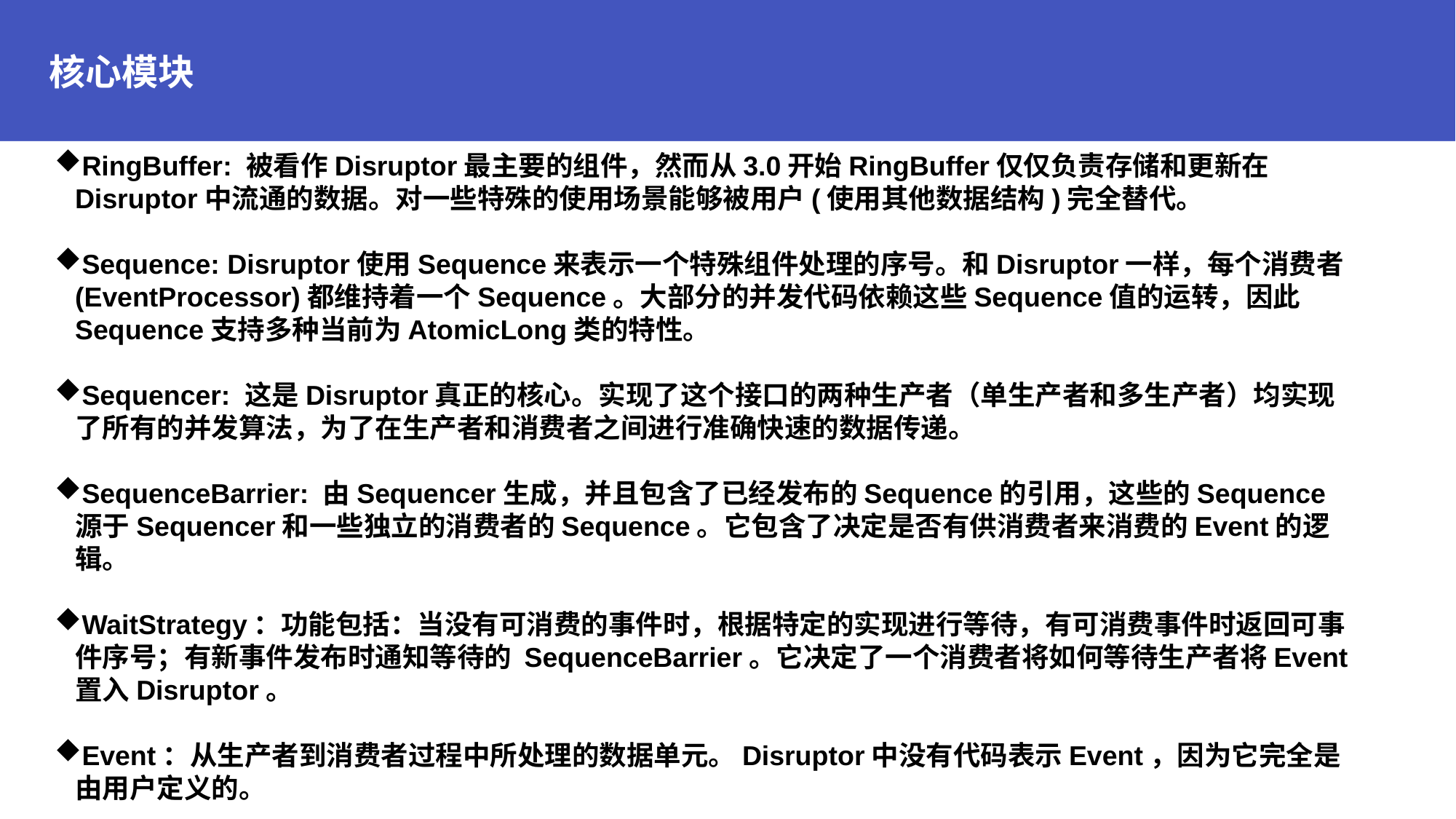

核心模块
RingBuffer: 被看作Disruptor最主要的组件，然而从3.0开始RingBuffer仅仅负责存储和更新在Disruptor中流通的数据。对一些特殊的使用场景能够被用户(使用其他数据结构)完全替代。

Sequence: Disruptor使用Sequence来表示一个特殊组件处理的序号。和Disruptor一样，每个消费者(EventProcessor)都维持着一个Sequence。大部分的并发代码依赖这些Sequence值的运转，因此Sequence支持多种当前为AtomicLong类的特性。

Sequencer: 这是Disruptor真正的核心。实现了这个接口的两种生产者（单生产者和多生产者）均实现了所有的并发算法，为了在生产者和消费者之间进行准确快速的数据传递。

SequenceBarrier: 由Sequencer生成，并且包含了已经发布的Sequence的引用，这些的Sequence源于Sequencer和一些独立的消费者的Sequence。它包含了决定是否有供消费者来消费的Event的逻辑。

WaitStrategy：功能包括：当没有可消费的事件时，根据特定的实现进行等待，有可消费事件时返回可事件序号；有新事件发布时通知等待的 SequenceBarrier。它决定了一个消费者将如何等待生产者将Event置入Disruptor。
Event：从生产者到消费者过程中所处理的数据单元。Disruptor中没有代码表示Event，因为它完全是由用户定义的。